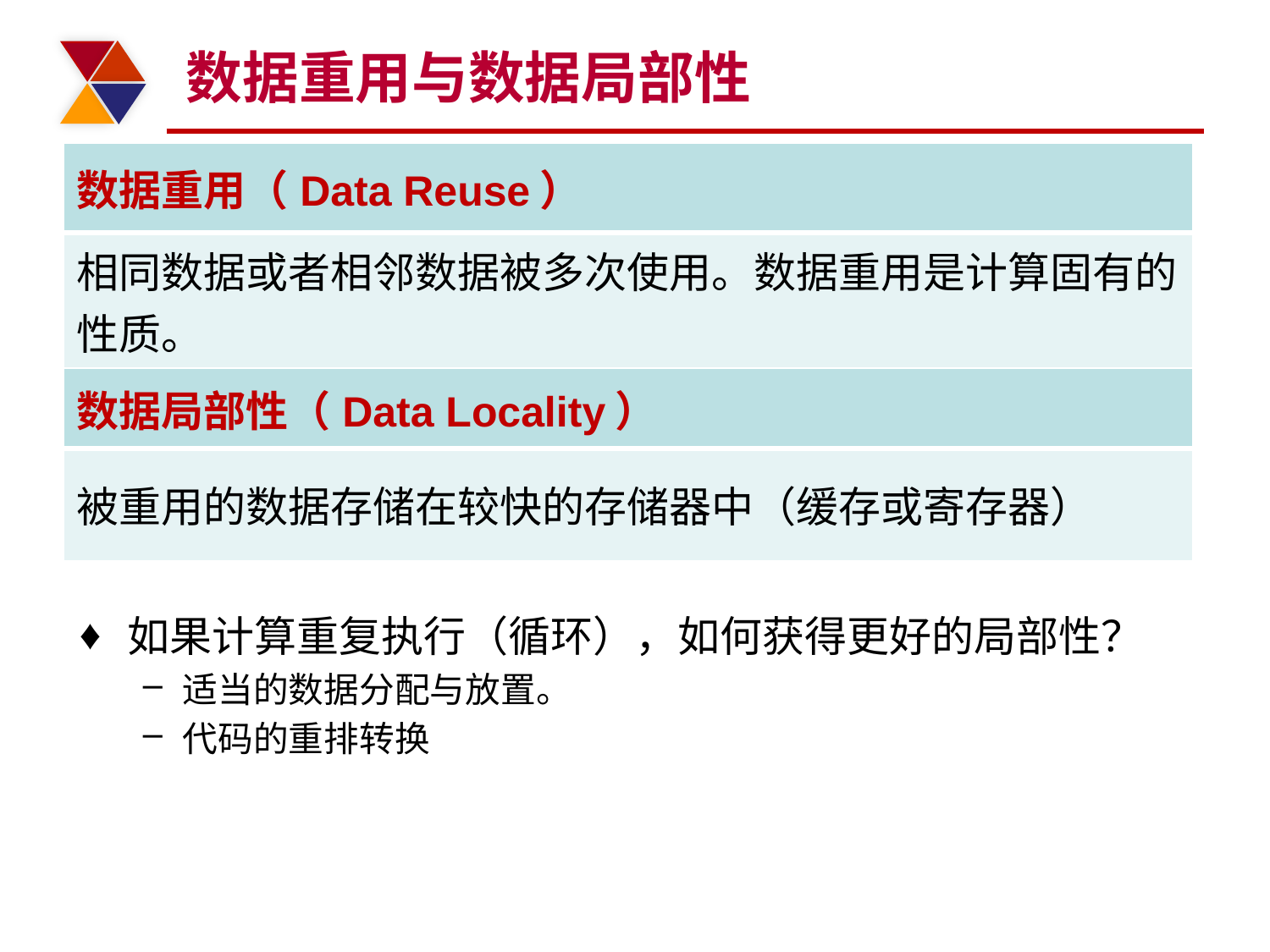

# 数据重用与数据局部性
| 数据重用（Data Reuse） |
| --- |
| 相同数据或者相邻数据被多次使用。数据重用是计算固有的性质。 |
| 数据局部性（Data Locality） |
| --- |
| 被重用的数据存储在较快的存储器中（缓存或寄存器） |
如果计算重复执行（循环），如何获得更好的局部性？
适当的数据分配与放置。
代码的重排转换